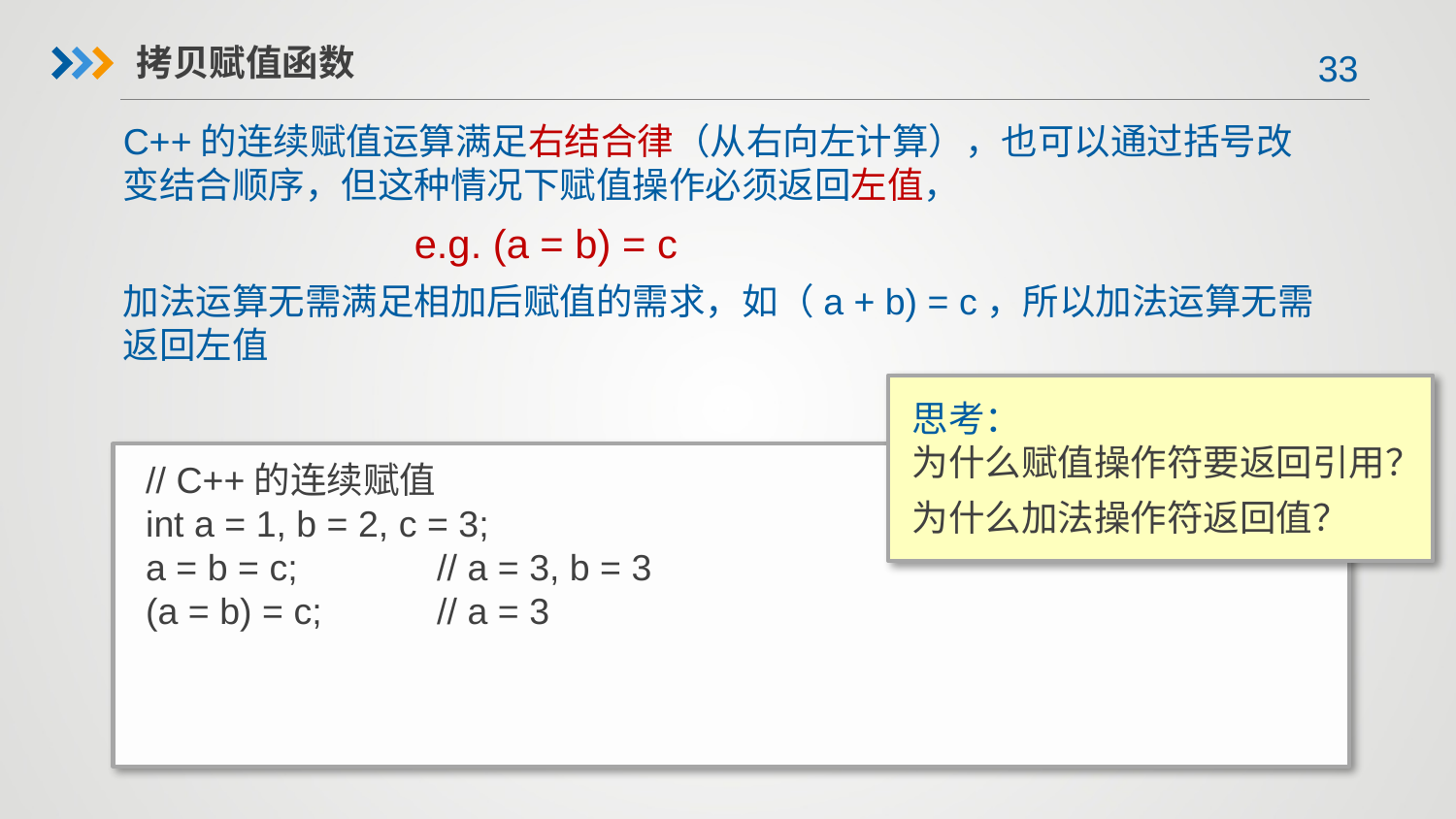

拷贝赋值函数
C++的连续赋值运算满足右结合律（从右向左计算），也可以通过括号改变结合顺序，但这种情况下赋值操作必须返回左值，
		e.g. (a = b) = c
加法运算无需满足相加后赋值的需求，如（a + b) = c，所以加法运算无需返回左值

思考：
为什么赋值操作符要返回引用？
为什么加法操作符返回值？

// C++的连续赋值
int a = 1, b = 2, c = 3;
a = b = c;	// a = 3, b = 3
(a = b) = c;	// a = 3